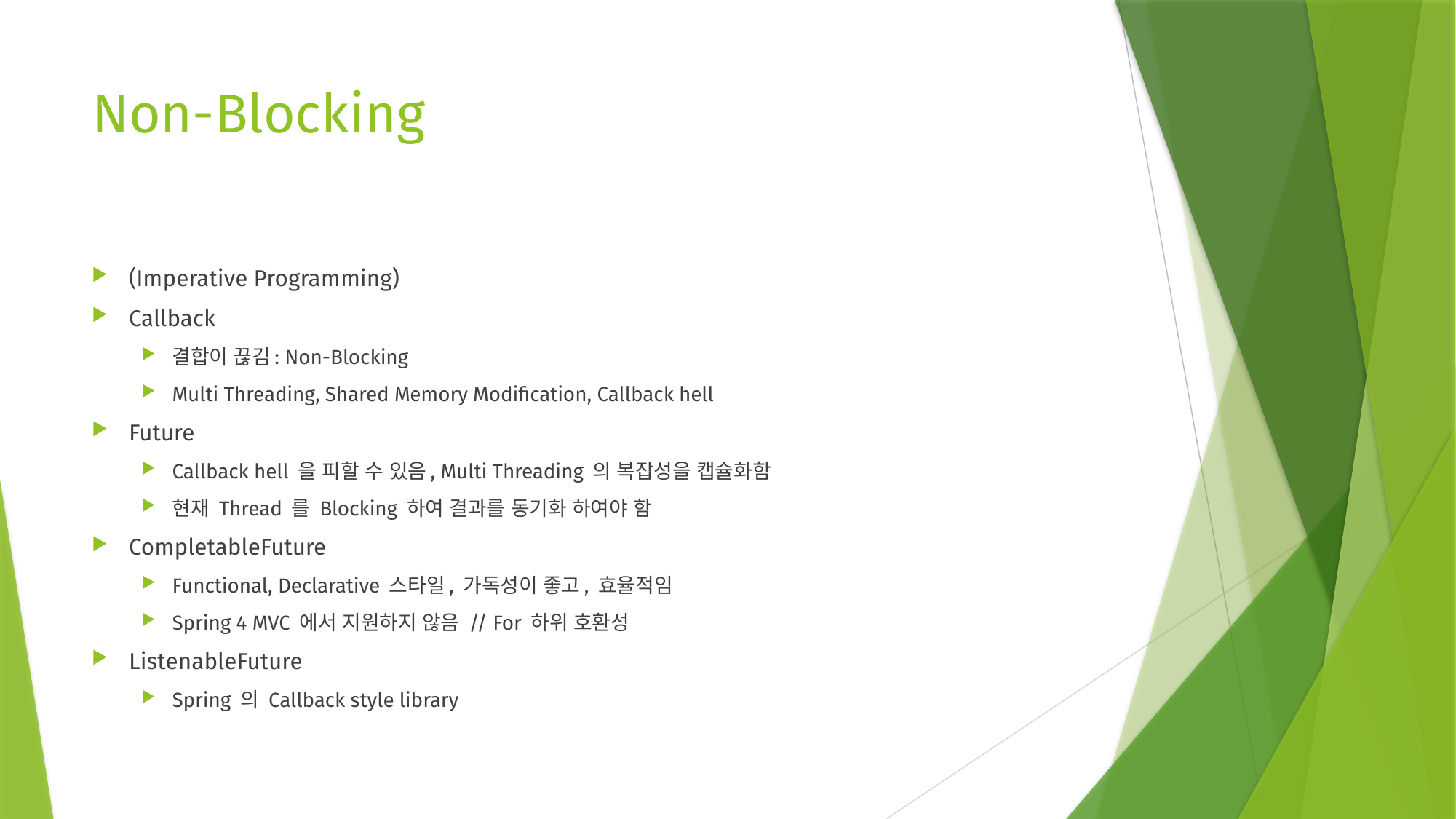

# Non-Blocking
(Imperative Programming)
Callback
결합이 끊김: Non-Blocking
Multi Threading, Shared Memory Modification, Callback hell
Future
Callback hell 을 피할 수 있음, Multi Threading 의 복잡성을 캡슐화함
현재 Thread 를 Blocking 하여 결과를 동기화 하여야 함
CompletableFuture
Functional, Declarative 스타일, 가독성이 좋고, 효율적임
Spring 4 MVC 에서 지원하지 않음 // For 하위 호환성
ListenableFuture
Spring 의 Callback style library